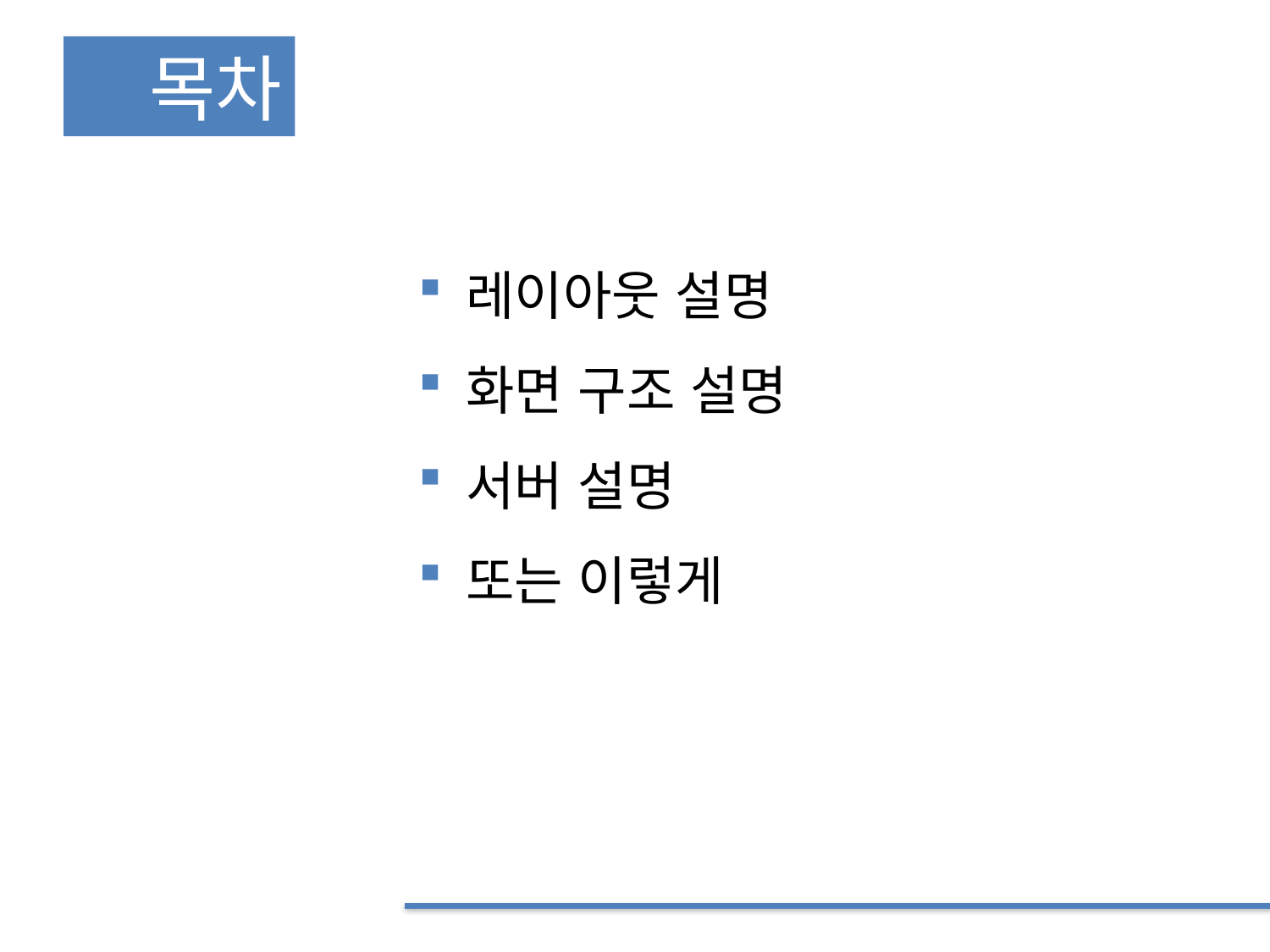

# 목차
레이아웃 설명
화면 구조 설명
서버 설명
또는 이렇게